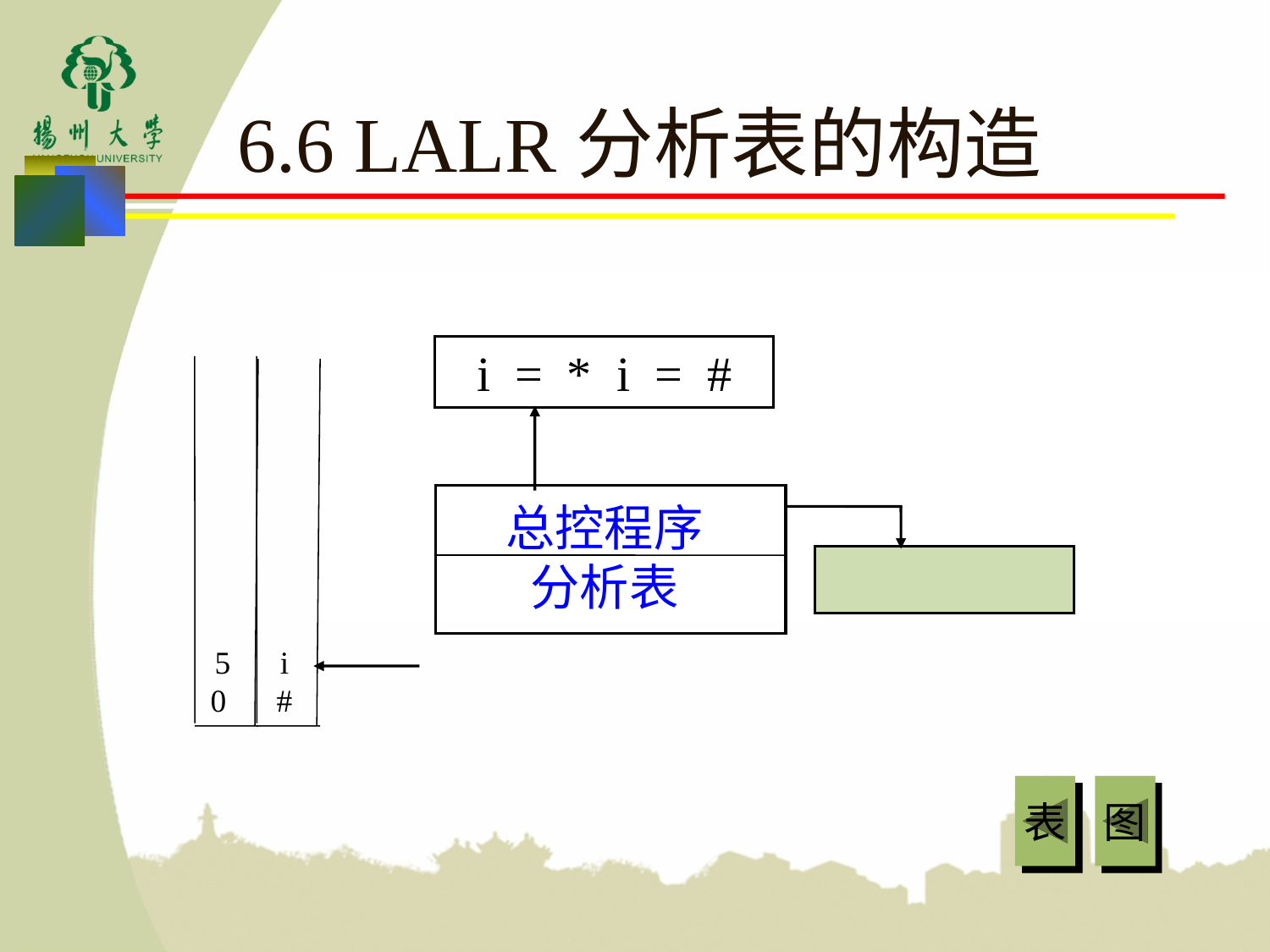

# 6.6 LALR分析表的构造
i  =  *  i  =  #

5
0

i
#

总控程序
分析表

表
图

120